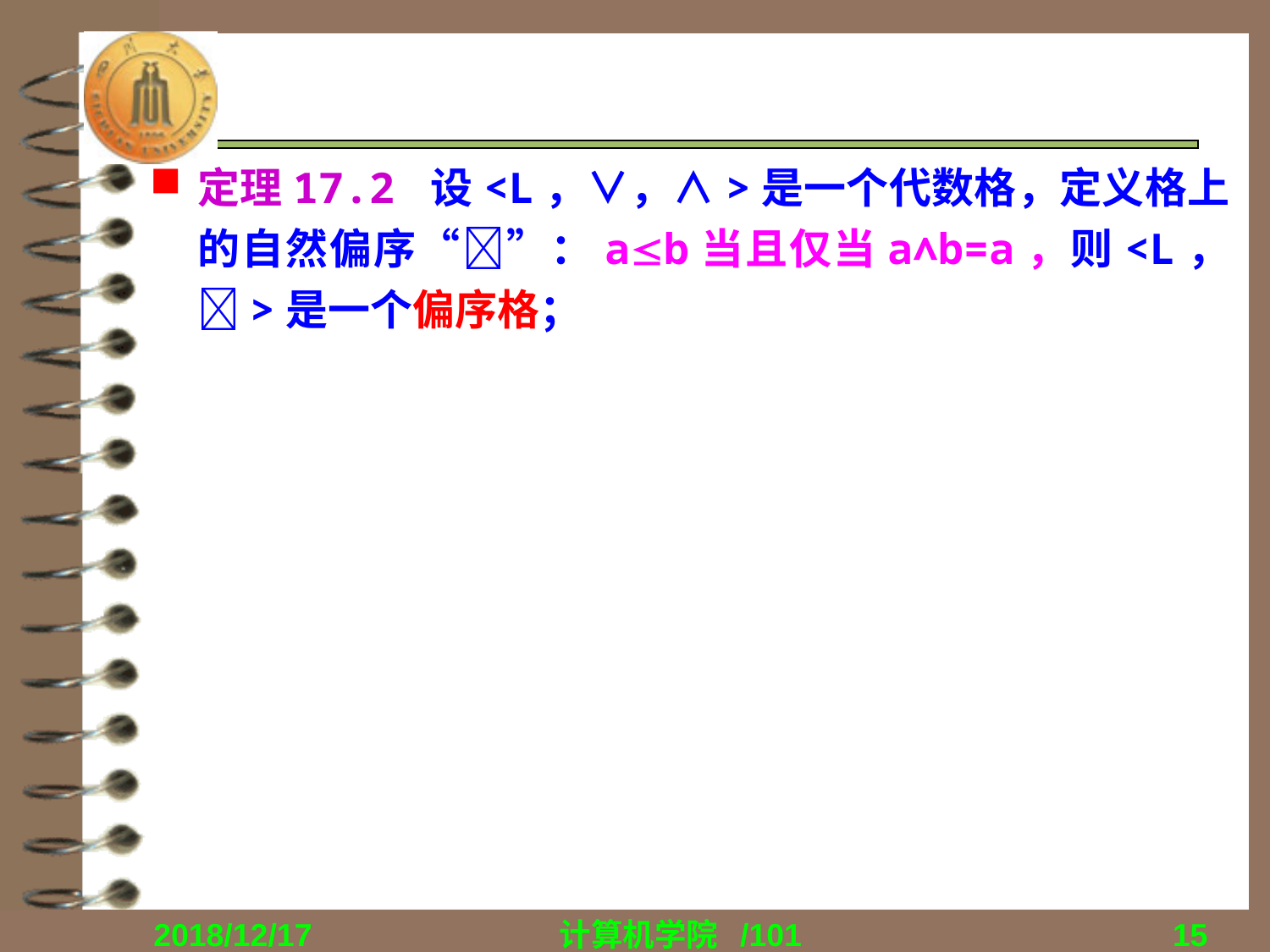

#
定理17.2 设<L，∨，∧>是一个代数格，定义格上的自然偏序“≤”：a≤b当且仅当a∧b=a，则<L，≤>是一个偏序格；
2018/12/17
计算机学院  /101
15